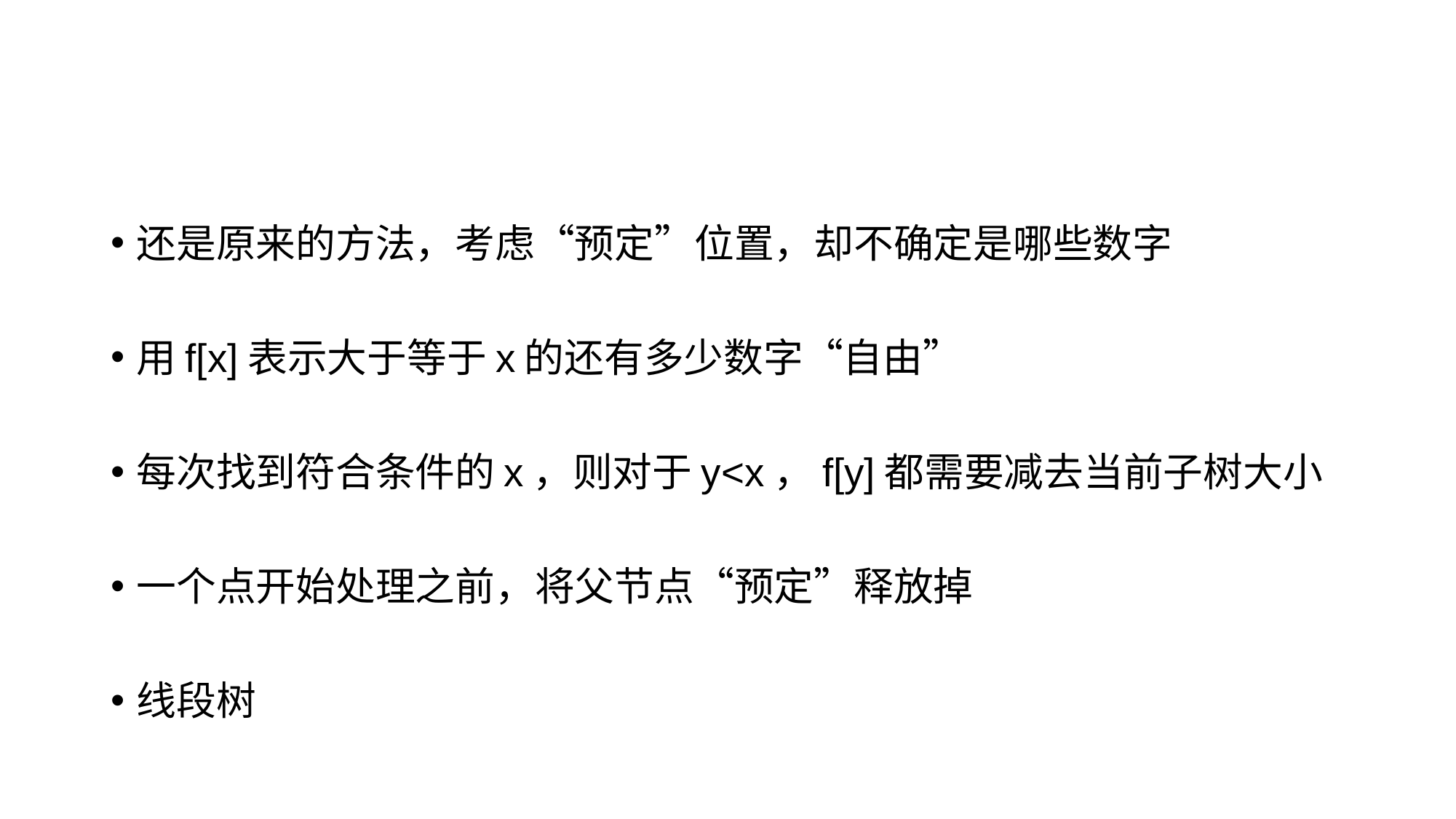

还是原来的方法，考虑“预定”位置，却不确定是哪些数字

用f[x]表示大于等于x的还有多少数字“自由”

每次找到符合条件的x，则对于y<x，f[y]都需要减去当前子树大小

一个点开始处理之前，将父节点“预定”释放掉

线段树